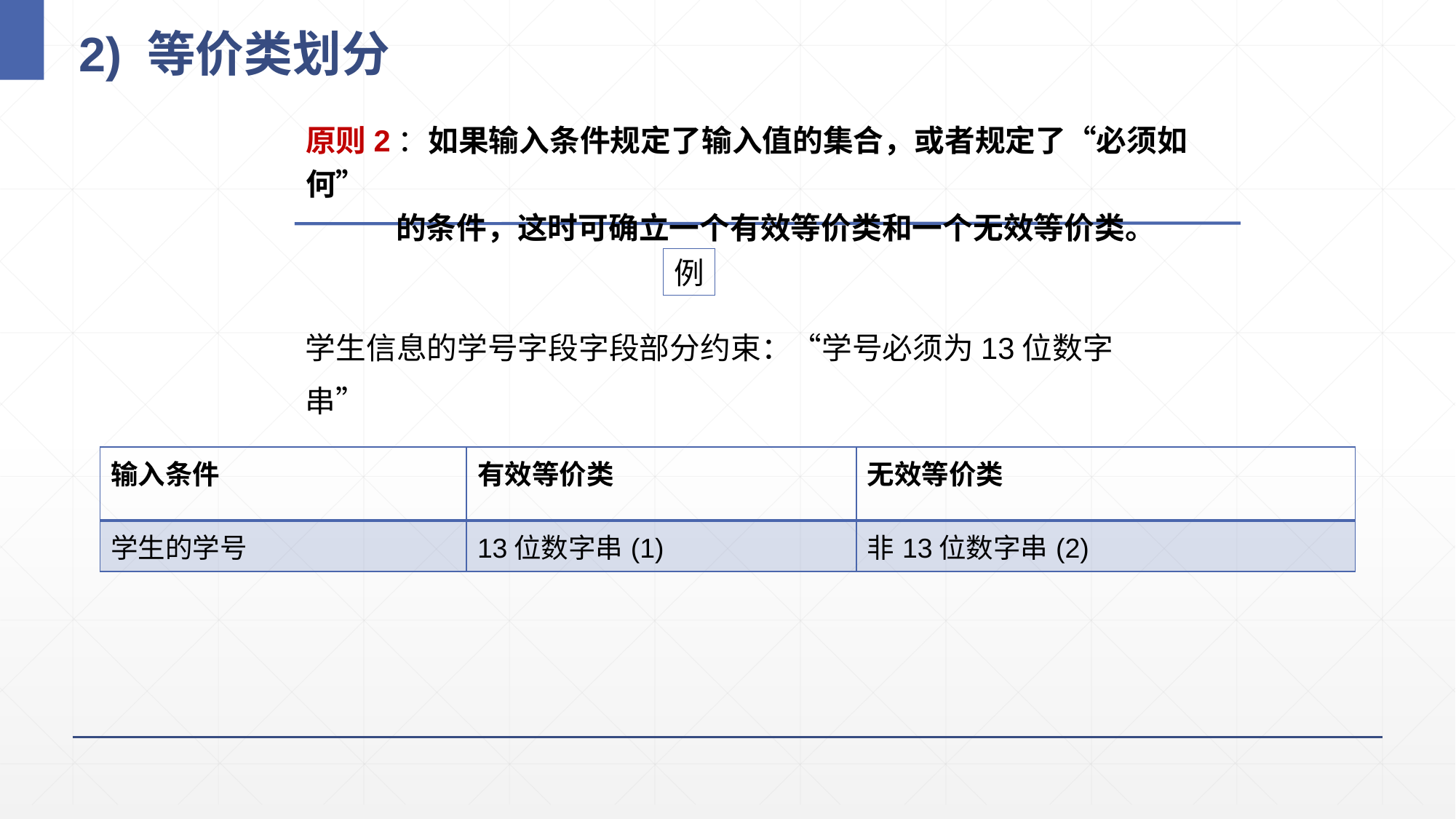

# 2) 等价类划分
原则2：如果输入条件规定了输入值的集合，或者规定了“必须如何”
            的条件，这时可确立一个有效等价类和一个无效等价类。
例
学生信息的学号字段字段部分约束：“学号必须为13位数字串”
| 输入条件 | 有效等价类 | 无效等价类 |
| --- | --- | --- |
| 学生的学号 | 13位数字串(1) | 非13位数字串(2) |